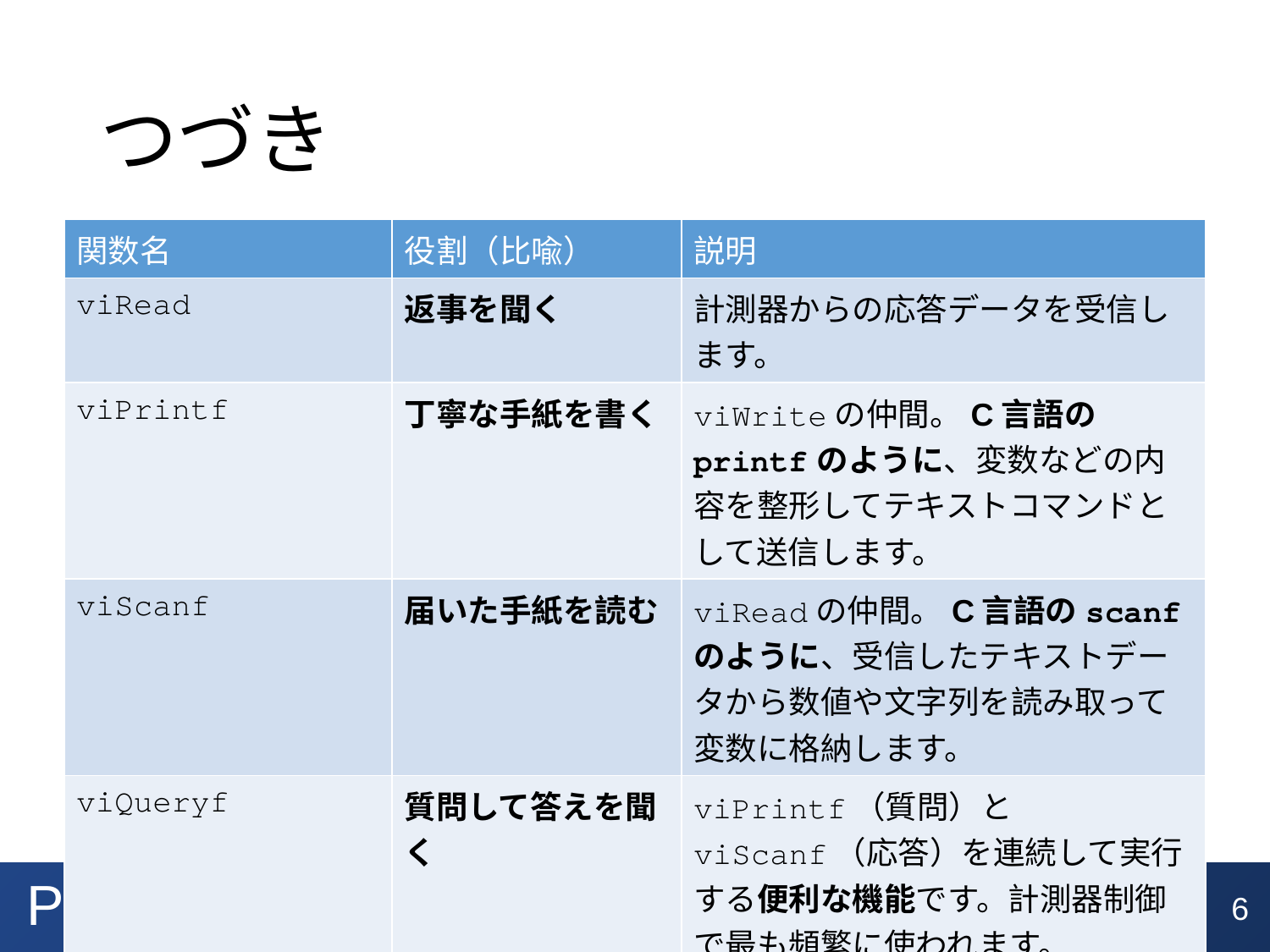

# つづき
| 関数名 | 役割（比喩） | 説明 |
| --- | --- | --- |
| viRead | 返事を聞く | 計測器からの応答データを受信します。 |
| viPrintf | 丁寧な手紙を書く | viWriteの仲間。C言語のprintfのように、変数などの内容を整形してテキストコマンドとして送信します。 |
| viScanf | 届いた手紙を読む | viReadの仲間。C言語のscanfのように、受信したテキストデータから数値や文字列を読み取って変数に格納します。 |
| viQueryf | 質問して答えを聞く | viPrintf（質問）とviScanf（応答）を連続して実行する便利な機能です。計測器制御で最も頻繁に使われます。 |
| viClose | さよならする | 接続を終了します。 |
6